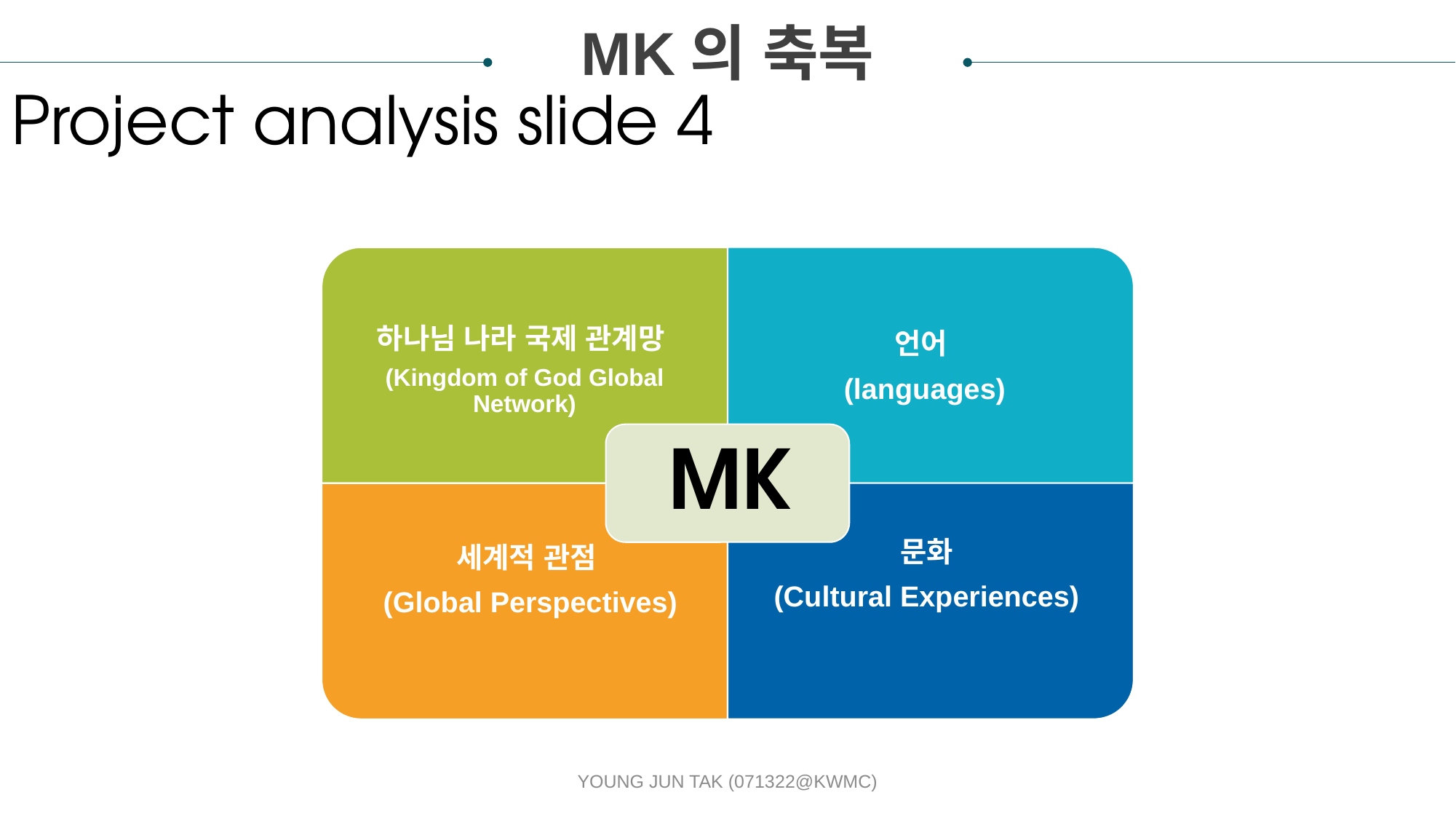

MK의 축복
Project analysis slide 4
하나님 나라 국제 관계망
(Kingdom of God Global Network)
언어
(languages)
세계적 관점
(Global Perspectives)

문화
(Cultural Experiences)

MK
남편 교실
YOUNG JUN TAK (071322@KWMC)